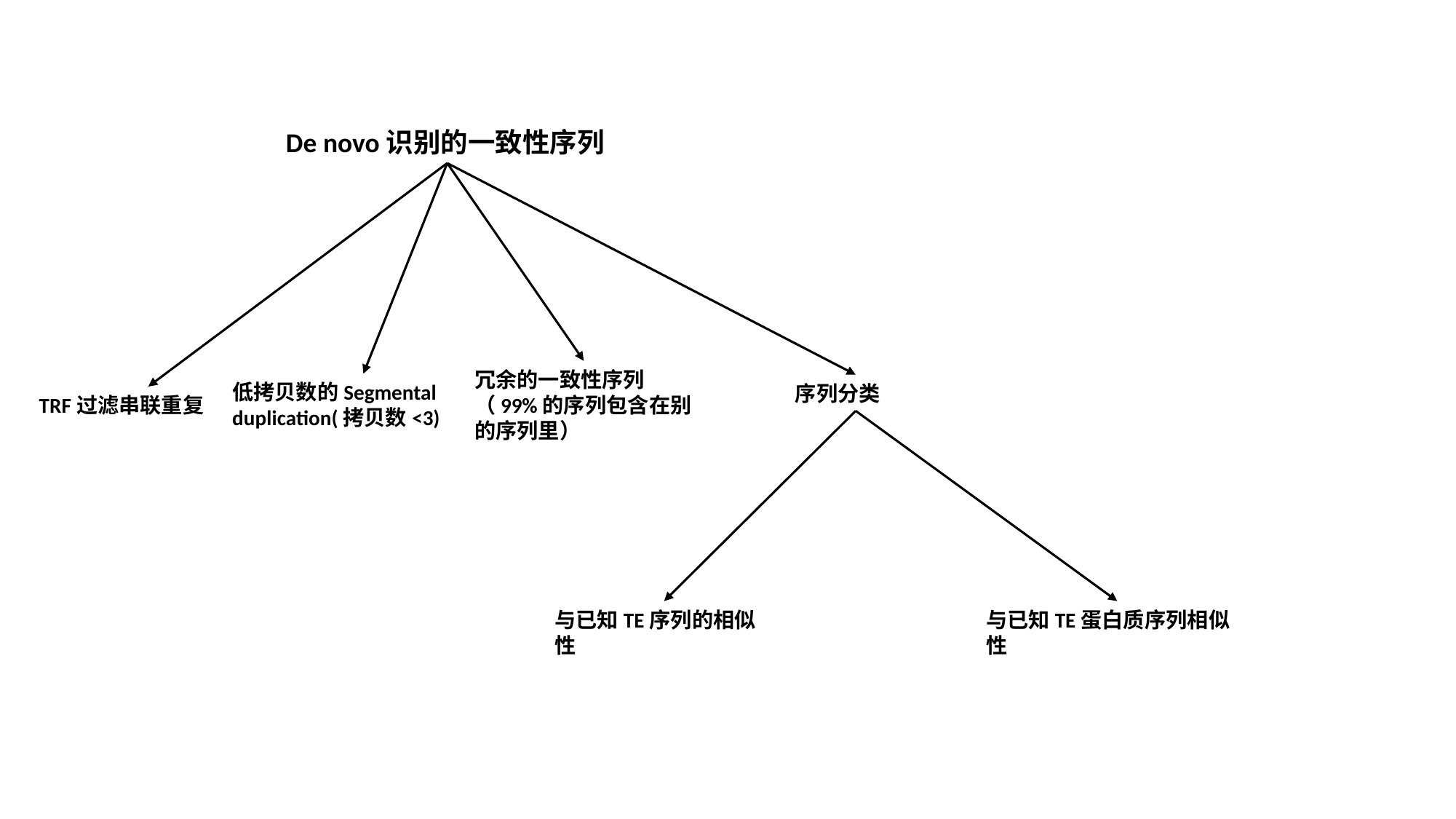

De novo识别的一致性序列
冗余的一致性序列（99%的序列包含在别的序列里）
低拷贝数的Segmental duplication(拷贝数<3)
序列分类
TRF过滤串联重复
与已知TE序列的相似性
与已知TE蛋白质序列相似性